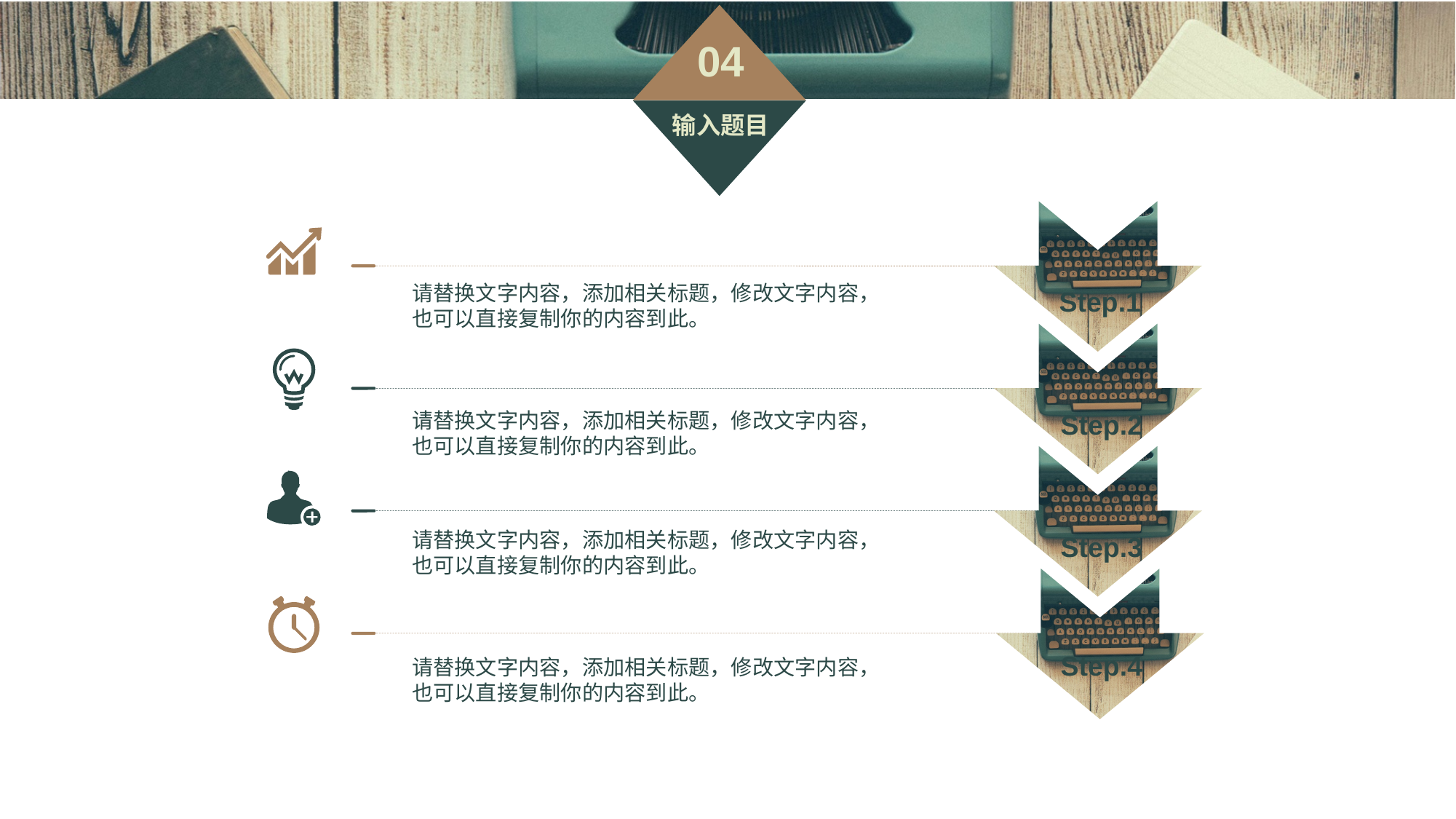

Step.1
Dummy Title 1

请替换文字内容，添加相关标题，修改文字内容，也可以直接复制你的内容到此。

Step.2

Dummy Title 2

请替换文字内容，添加相关标题，修改文字内容，也可以直接复制你的内容到此。

Step.3

Dummy Title 3

请替换文字内容，添加相关标题，修改文字内容，也可以直接复制你的内容到此。

Step.4
Dummy Title 4

请替换文字内容，添加相关标题，修改文字内容，也可以直接复制你的内容到此。